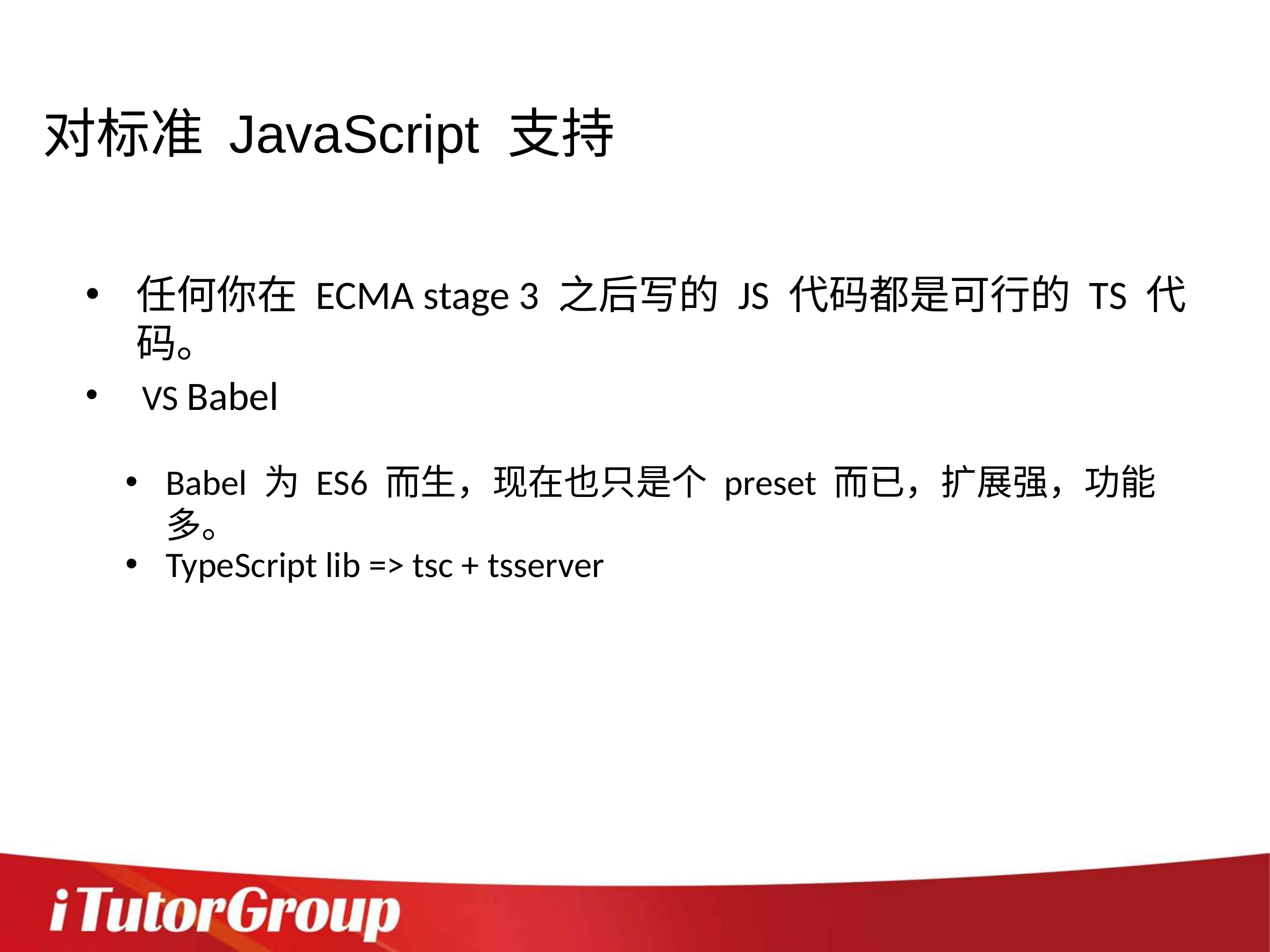

对标准 JavaScript 支持
任何你在 ECMA stage 3 之后写的 JS 代码都是可行的 TS 代码。
  VS Babel
Babel 为 ES6 而生，现在也只是个 preset 而已，扩展强，功能多。
TypeScript lib => tsc + tsserver